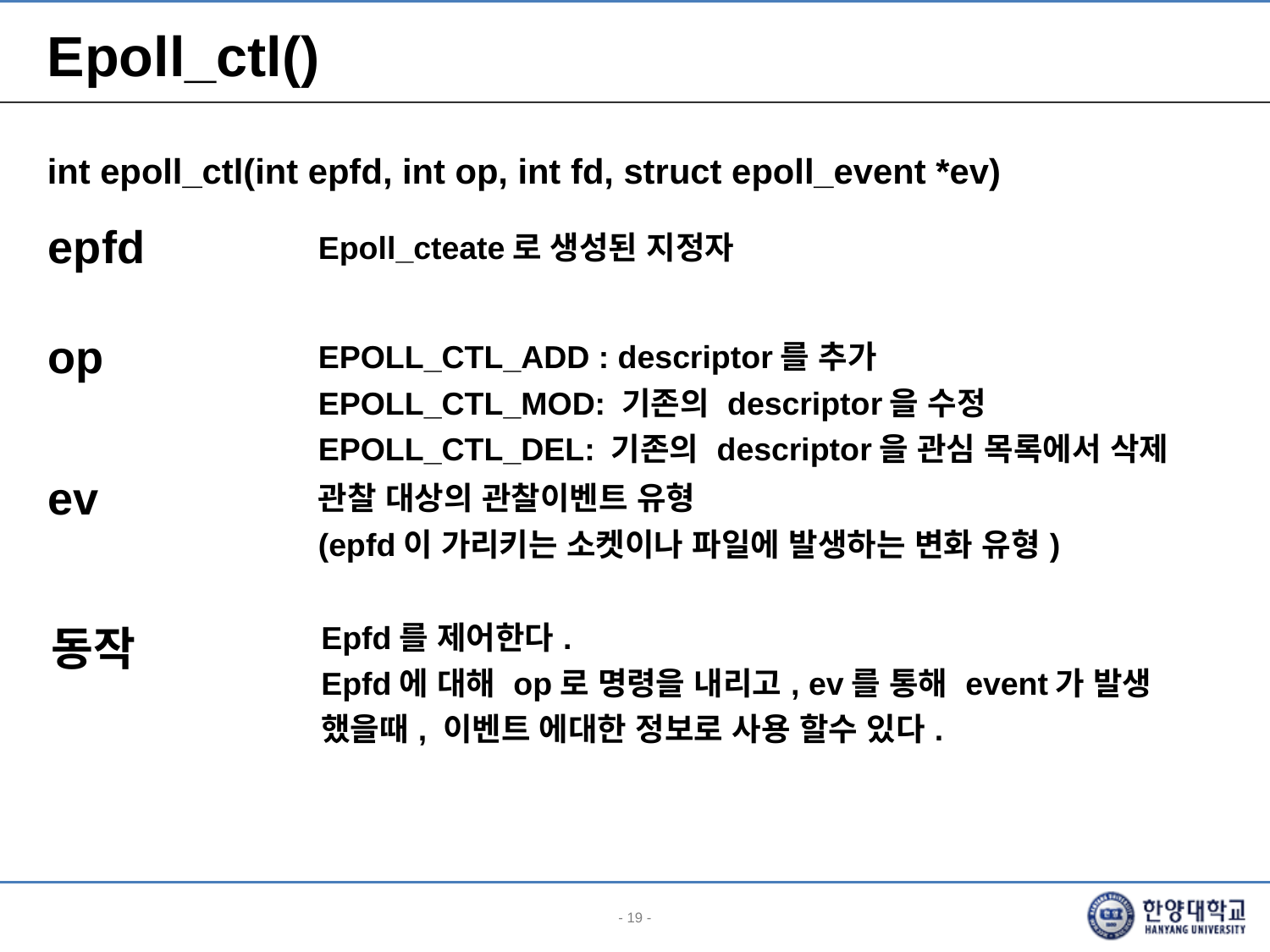

# Epoll_ctl()
int epoll_ctl(int epfd, int op, int fd, struct epoll_event *ev)
| epfd | Epoll\_cteate로 생성된 지정자 |
| --- | --- |
| op | EPOLL\_CTL\_ADD : descriptor를 추가 EPOLL\_CTL\_MOD: 기존의 descriptor을 수정 EPOLL\_CTL\_DEL: 기존의 descriptor을 관심 목록에서 삭제 |
| --- | --- |
| ev | 관찰 대상의 관찰이벤트 유형 (epfd이 가리키는 소켓이나 파일에 발생하는 변화 유형) |
| --- | --- |
| 동작 | Epfd를 제어한다. Epfd에 대해 op로 명령을 내리고, ev를 통해 event가 발생 했을때, 이벤트 에대한 정보로 사용 할수 있다. |
| --- | --- |